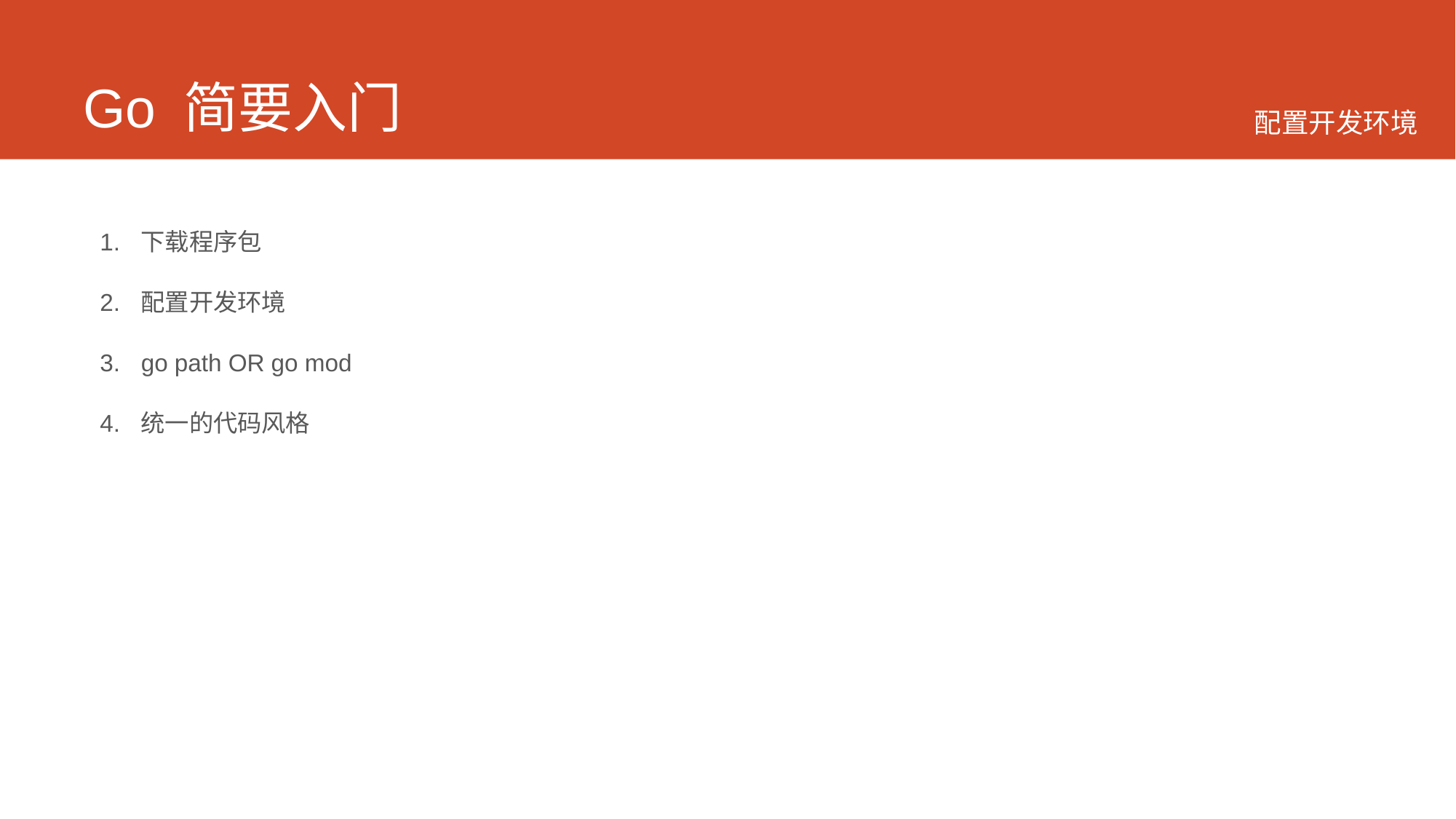

# Go 简要入门
配置开发环境
下载程序包
配置开发环境
go path OR go mod
统一的代码风格